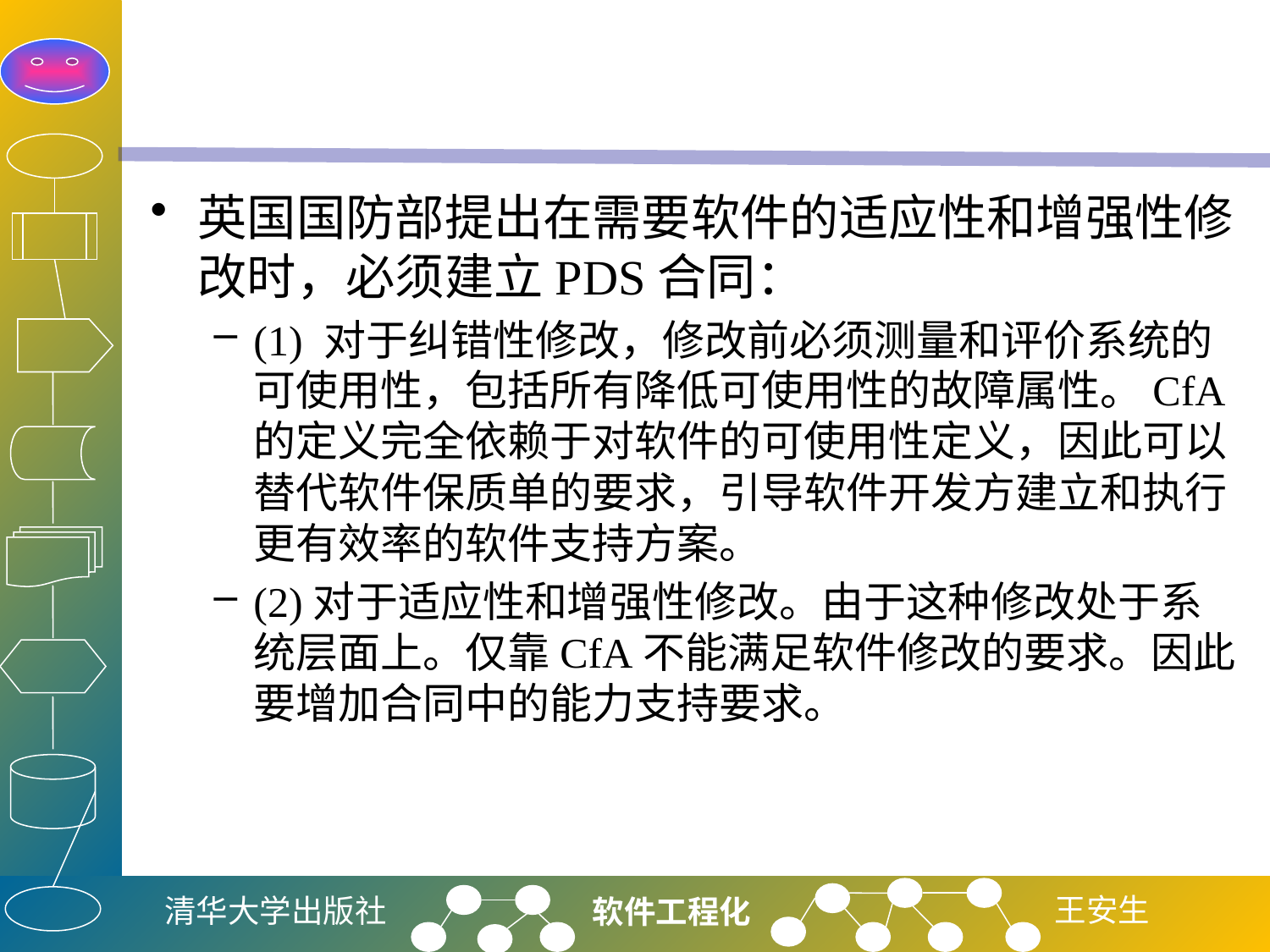

#
英国国防部提出在需要软件的适应性和增强性修改时，必须建立PDS合同：
(1) 对于纠错性修改，修改前必须测量和评价系统的可使用性，包括所有降低可使用性的故障属性。CfA的定义完全依赖于对软件的可使用性定义，因此可以替代软件保质单的要求，引导软件开发方建立和执行更有效率的软件支持方案。
(2)对于适应性和增强性修改。由于这种修改处于系统层面上。仅靠CfA不能满足软件修改的要求。因此要增加合同中的能力支持要求。